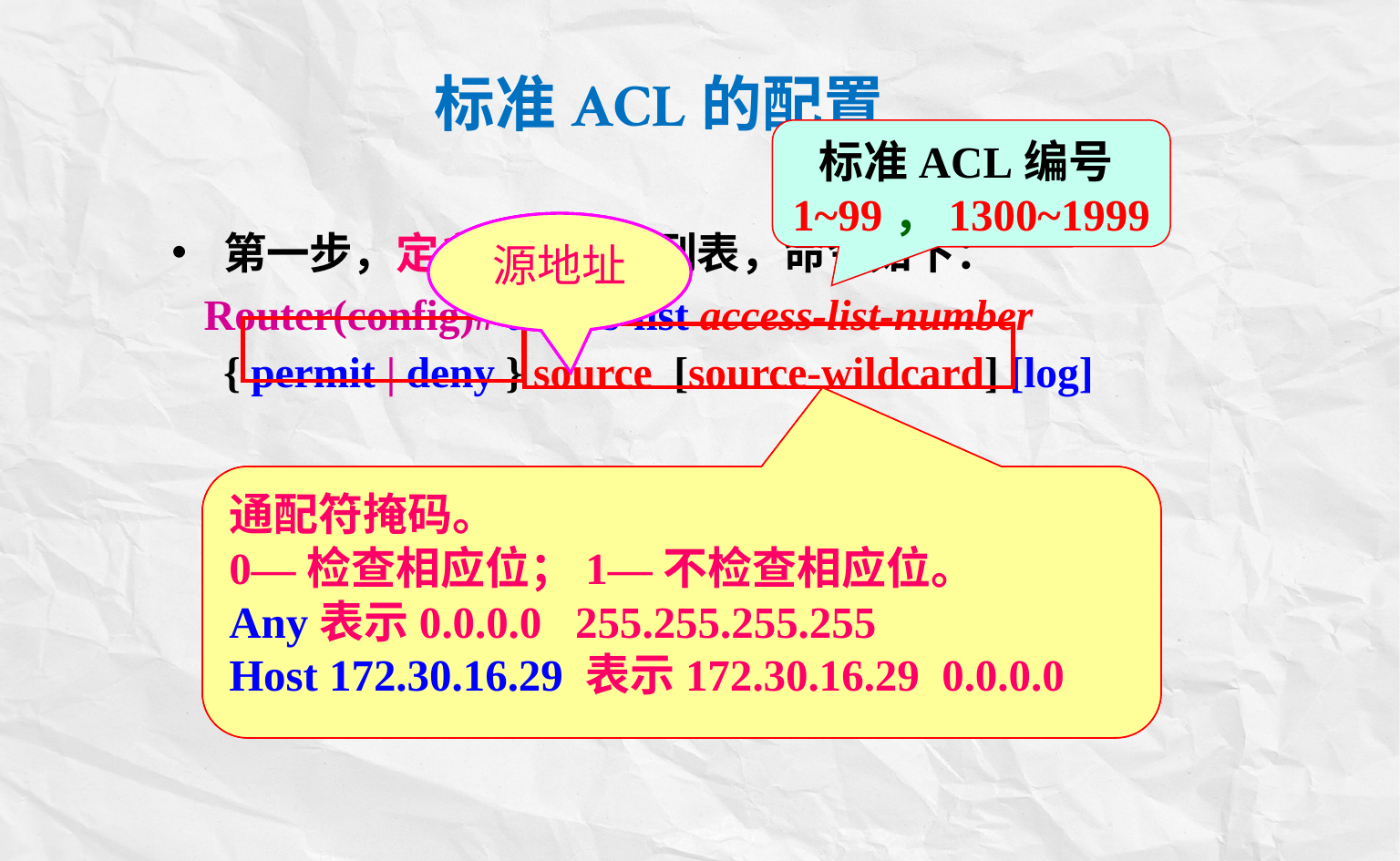

# 标准ACL的配置
标准ACL编号1~99，1300~1999
第一步，定义访问控制列表，命令如下：
   Router(config)# access-list access-list-number { permit | deny } source  [source-wildcard] [log]
源地址
源地址
源地址

通配符掩码。
0—检查相应位；1—不检查相应位。
Any表示0.0.0.0   255.255.255.255
Host 172.30.16.29 表示172.30.16.29  0.0.0.0
通配符掩码。
0—检查相应位；1—不检查相应位。
Any表示0.0.0.0   255.255.255.255
Host 172.30.16.29 表示172.30.16.29  0.0.0.0
通配符掩码。
0—检查相应位；1—不检查相应位。
Any表示0.0.0.0   255.255.255.255
Host 172.30.16.29 表示172.30.16.29  0.0.0.0

22